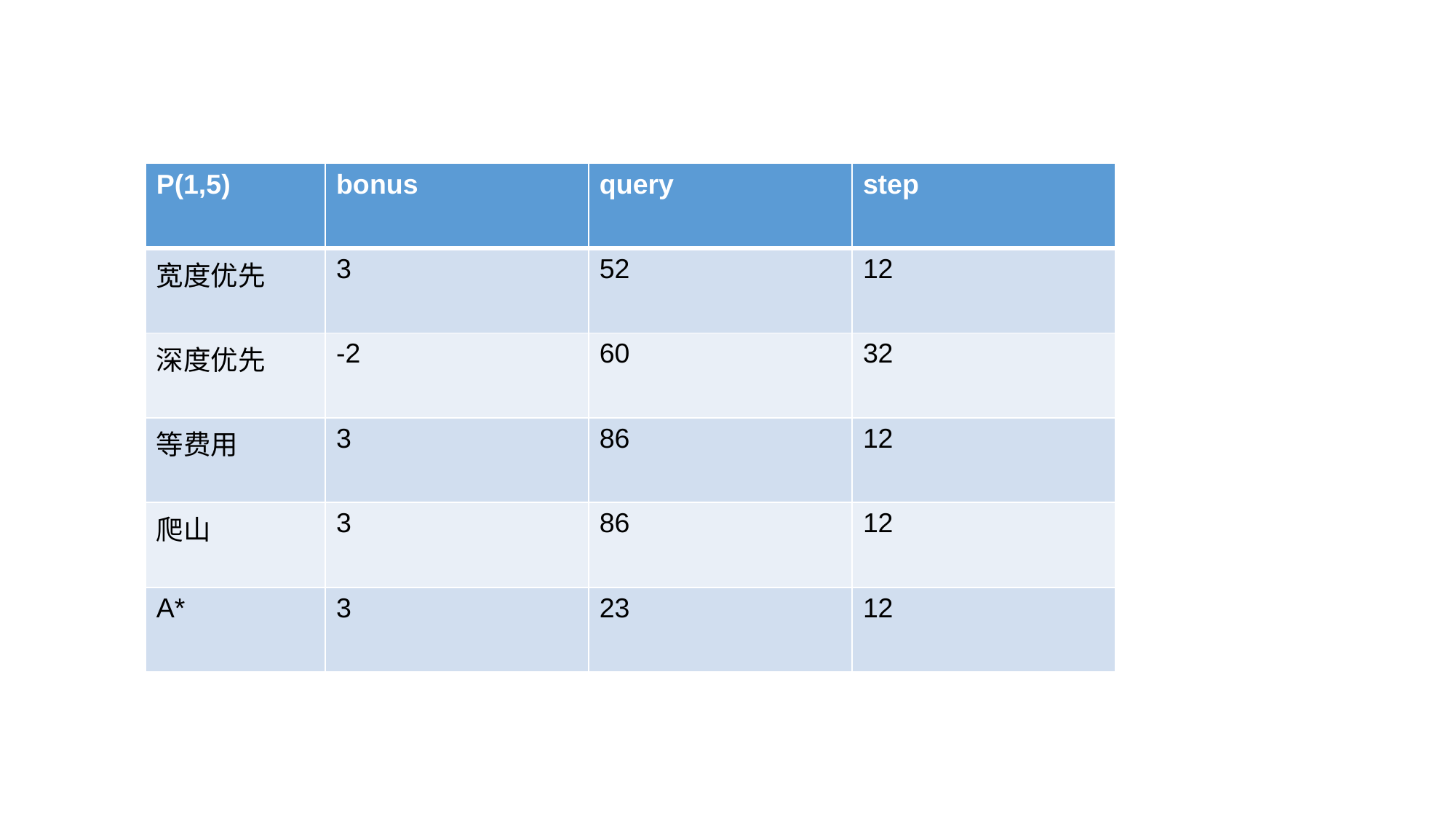

| P(1,5) | bonus | query | step |
| --- | --- | --- | --- |
| 宽度优先 | 3 | 52 | 12 |
| 深度优先 | -2 | 60 | 32 |
| 等费用 | 3 | 86 | 12 |
| 爬山 | 3 | 86 | 12 |
| A\* | 3 | 23 | 12 |